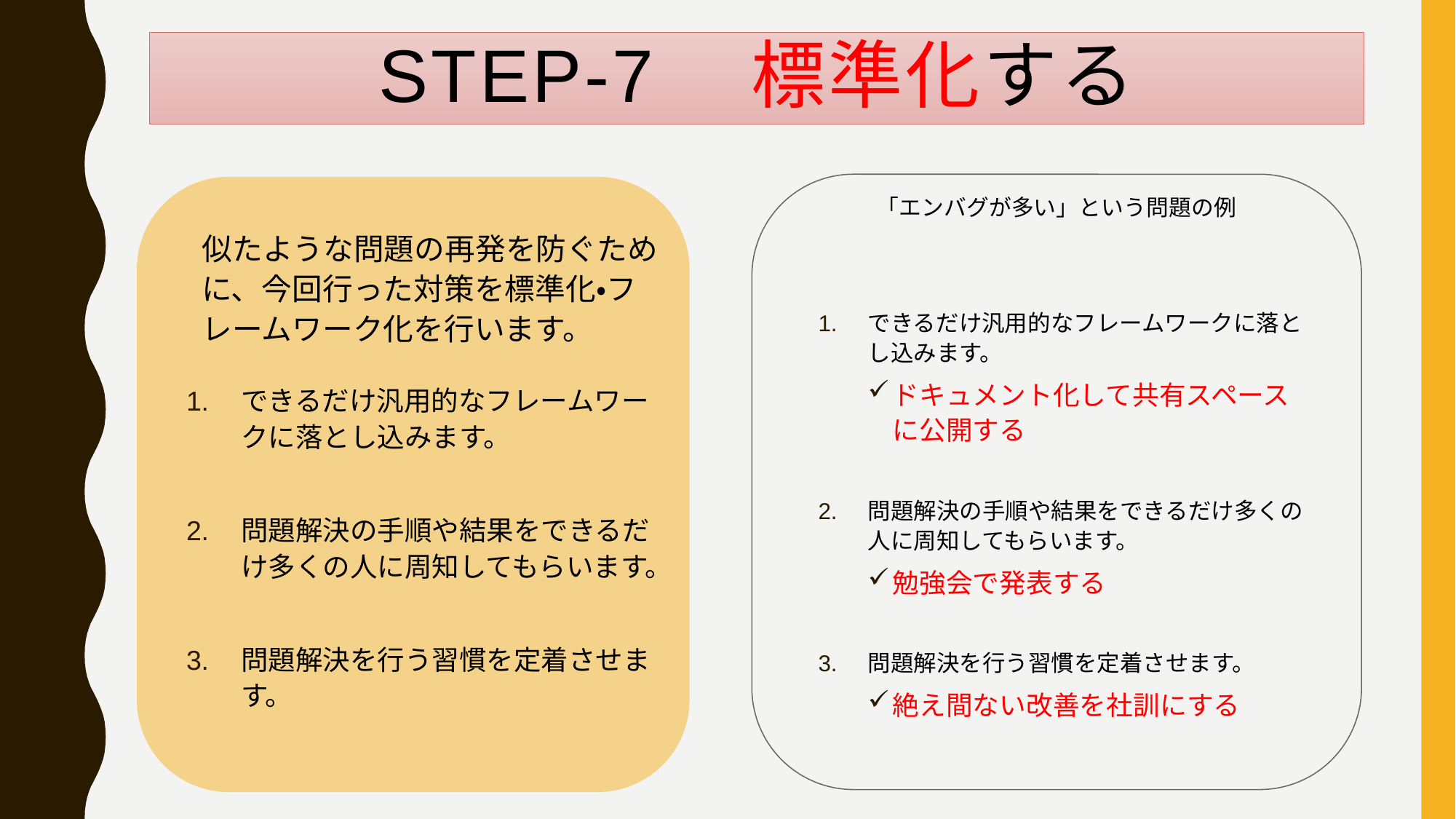

# step-7　標準化する

「エンバグが多い」という問題の例
似たような問題の再発を防ぐために、今回行った対策を標準化・フレームワーク化を行います。
できるだけ汎用的なフレームワークに落とし込みます。
ドキュメント化して共有スペースに公開する

問題解決の手順や結果をできるだけ多くの人に周知してもらいます。
勉強会で発表する

問題解決を行う習慣を定着させます。
絶え間ない改善を社訓にする
できるだけ汎用的なフレームワークに落とし込みます。

問題解決の手順や結果をできるだけ多くの人に周知してもらいます。

問題解決を行う習慣を定着させます。